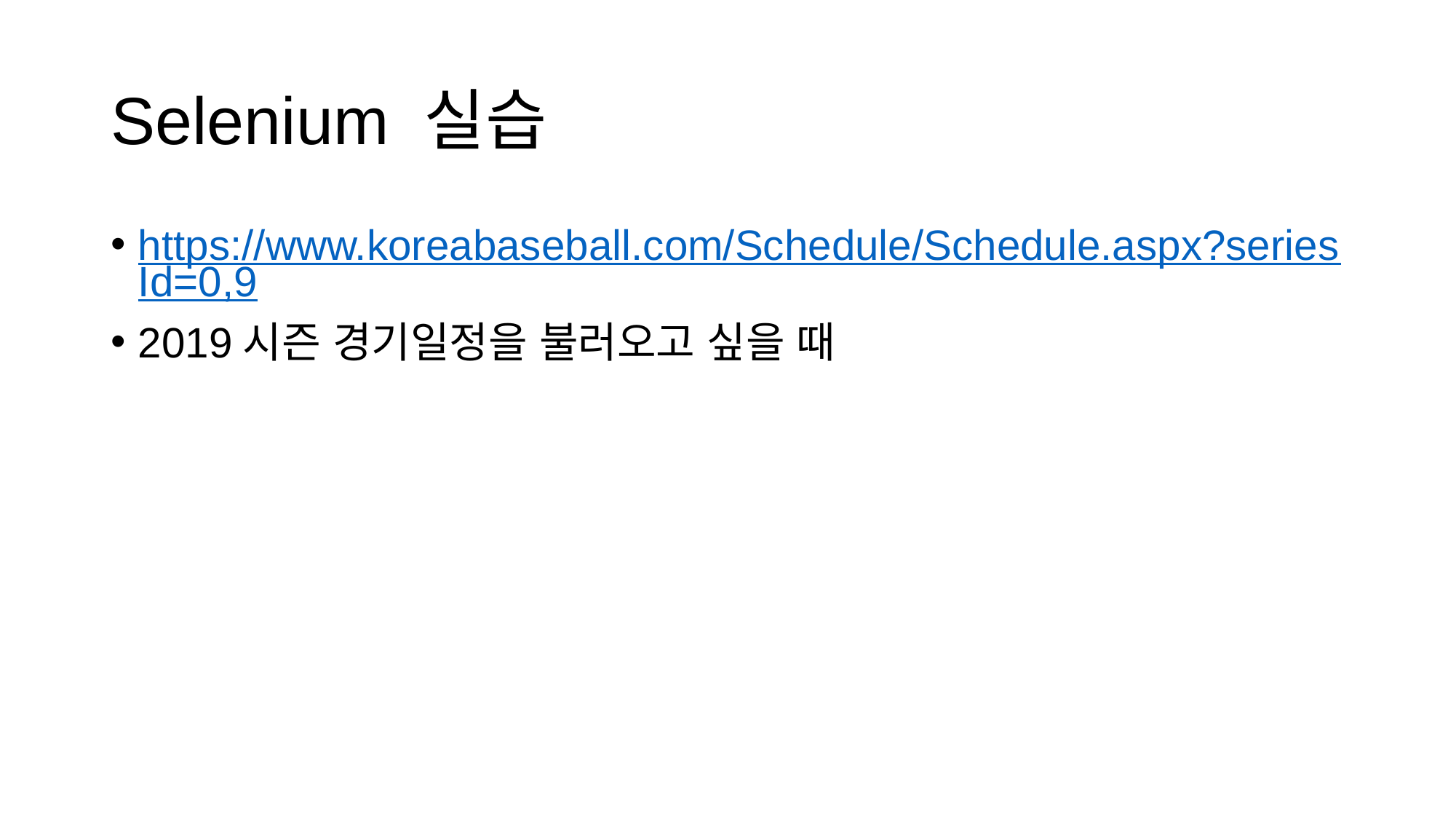

# Selenium 실습
https://www.koreabaseball.com/Schedule/Schedule.aspx?seriesId=0,9
2019시즌 경기일정을 불러오고 싶을 때